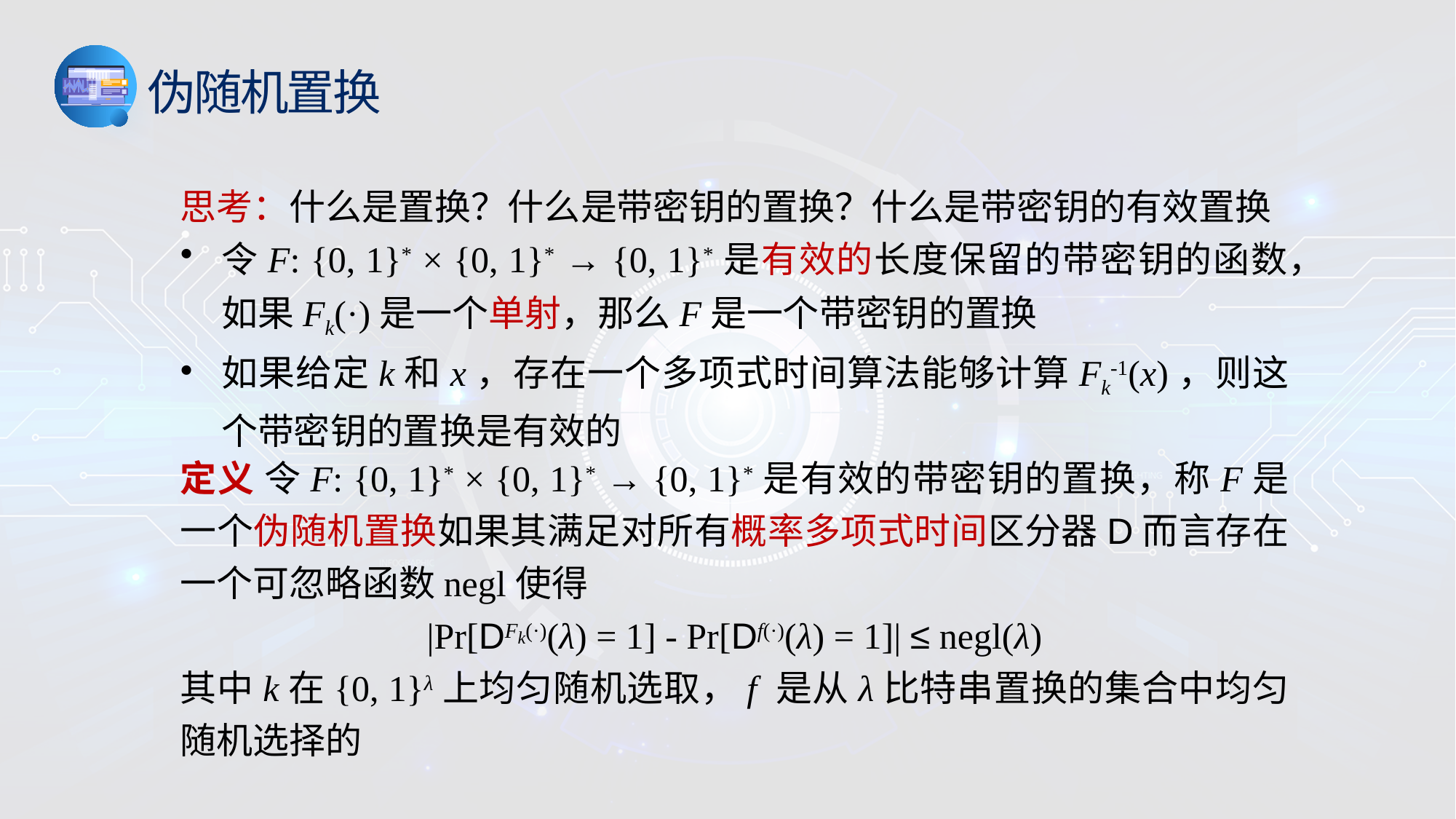

伪随机置换

思考：什么是置换？什么是带密钥的置换？什么是带密钥的有效置换
令F: {0, 1}* × {0, 1}* → {0, 1}*是有效的长度保留的带密钥的函数，如果Fk(·)是一个单射，那么F是一个带密钥的置换
如果给定k和x，存在一个多项式时间算法能够计算Fk-1(x)，则这个带密钥的置换是有效的
定义 令F: {0, 1}* × {0, 1}* → {0, 1}*是有效的带密钥的置换，称F是一个伪随机置换如果其满足对所有概率多项式时间区分器D而言存在一个可忽略函数negl使得
|Pr[DFk(·)(λ) = 1] - Pr[Df(·)(λ) = 1]| ≤ negl(λ)
其中k在{0, 1}λ上均匀随机选取，f 是从λ比特串置换的集合中均匀随机选择的